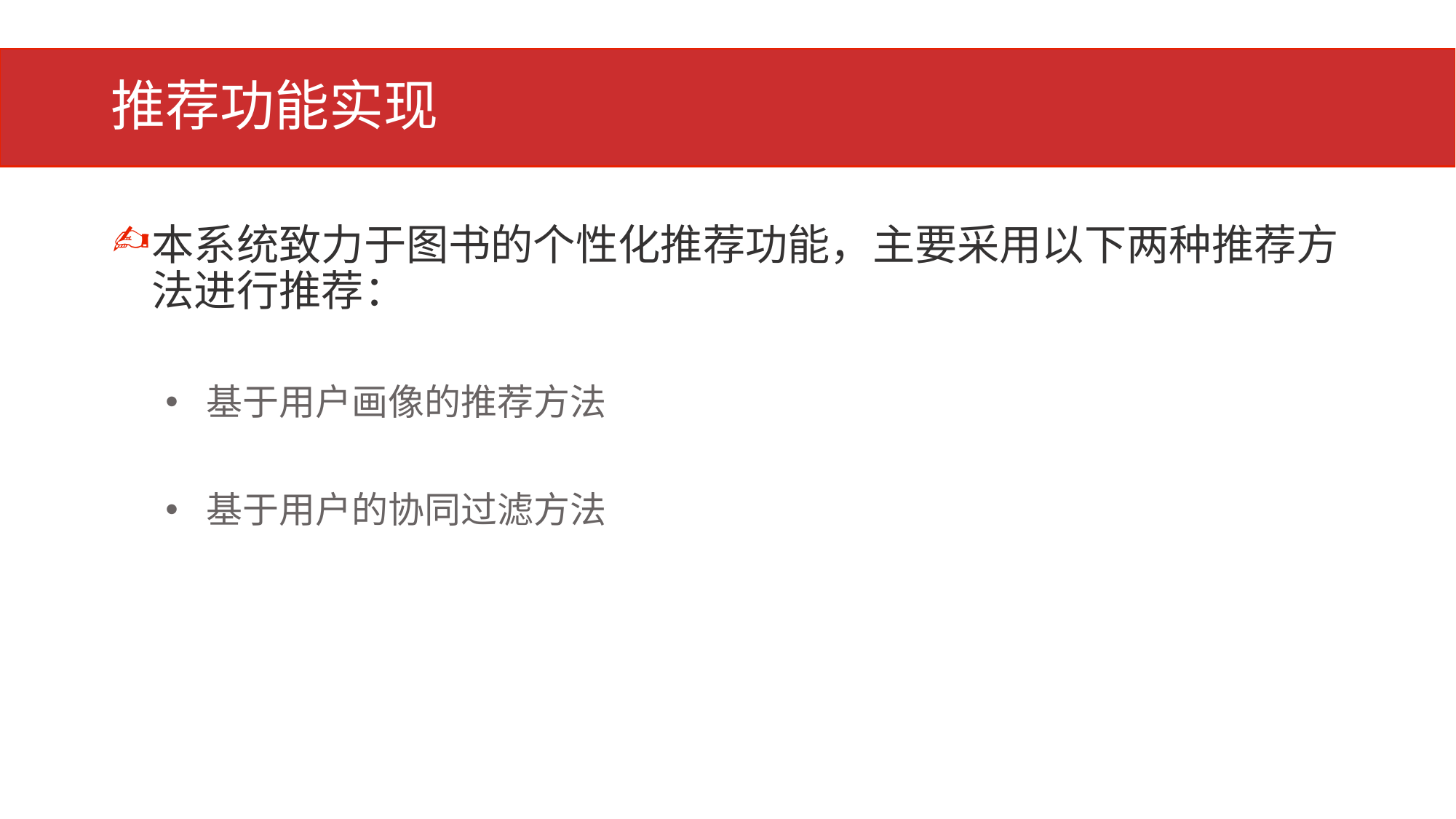

# 推荐功能实现
本系统致力于图书的个性化推荐功能，主要采用以下两种推荐方法进行推荐：

基于用户画像的推荐方法

基于用户的协同过滤方法